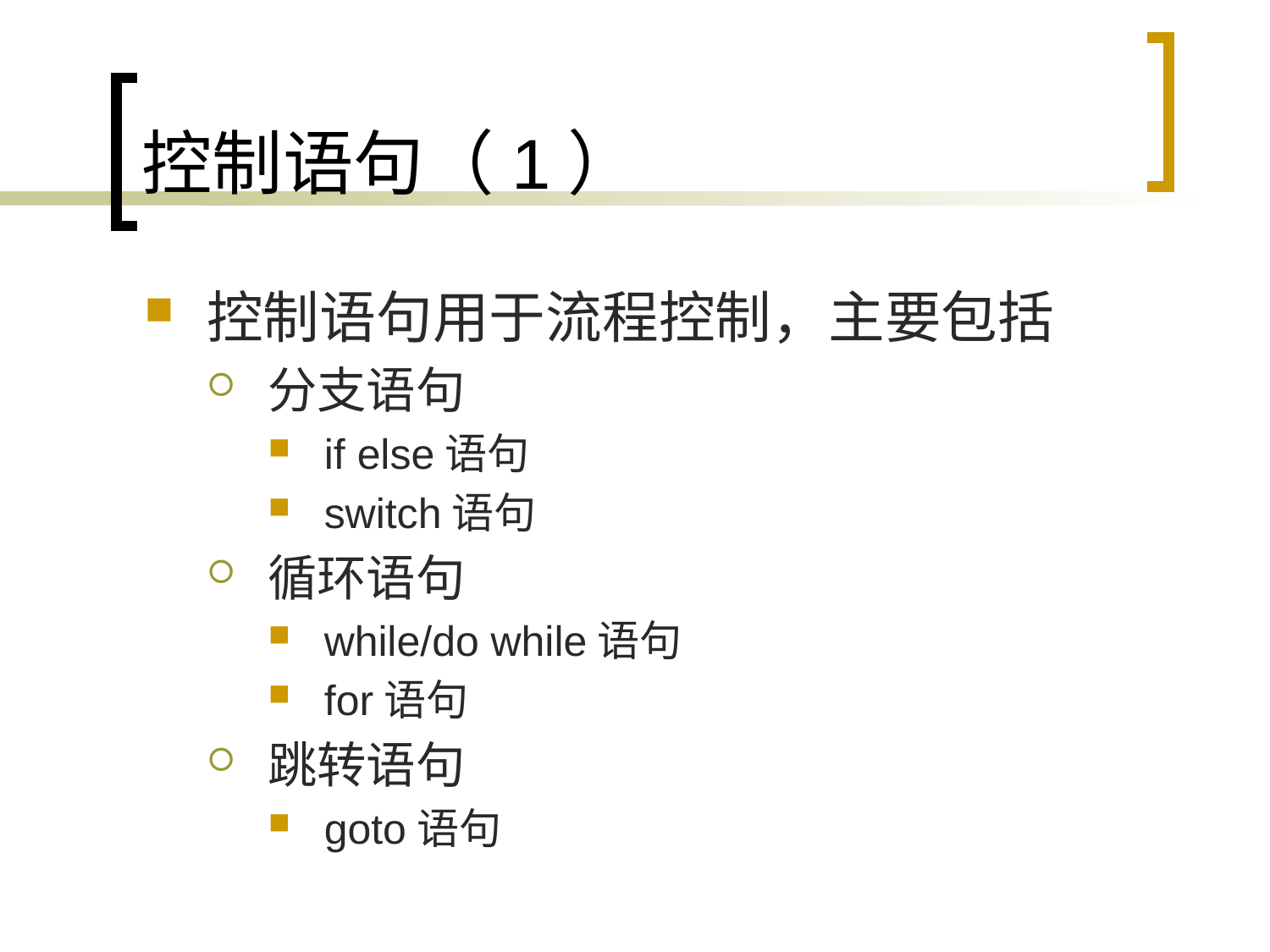

# 控制语句（1）
控制语句用于流程控制，主要包括
分支语句
if else语句
switch语句
循环语句
while/do while语句
for语句
跳转语句
goto语句